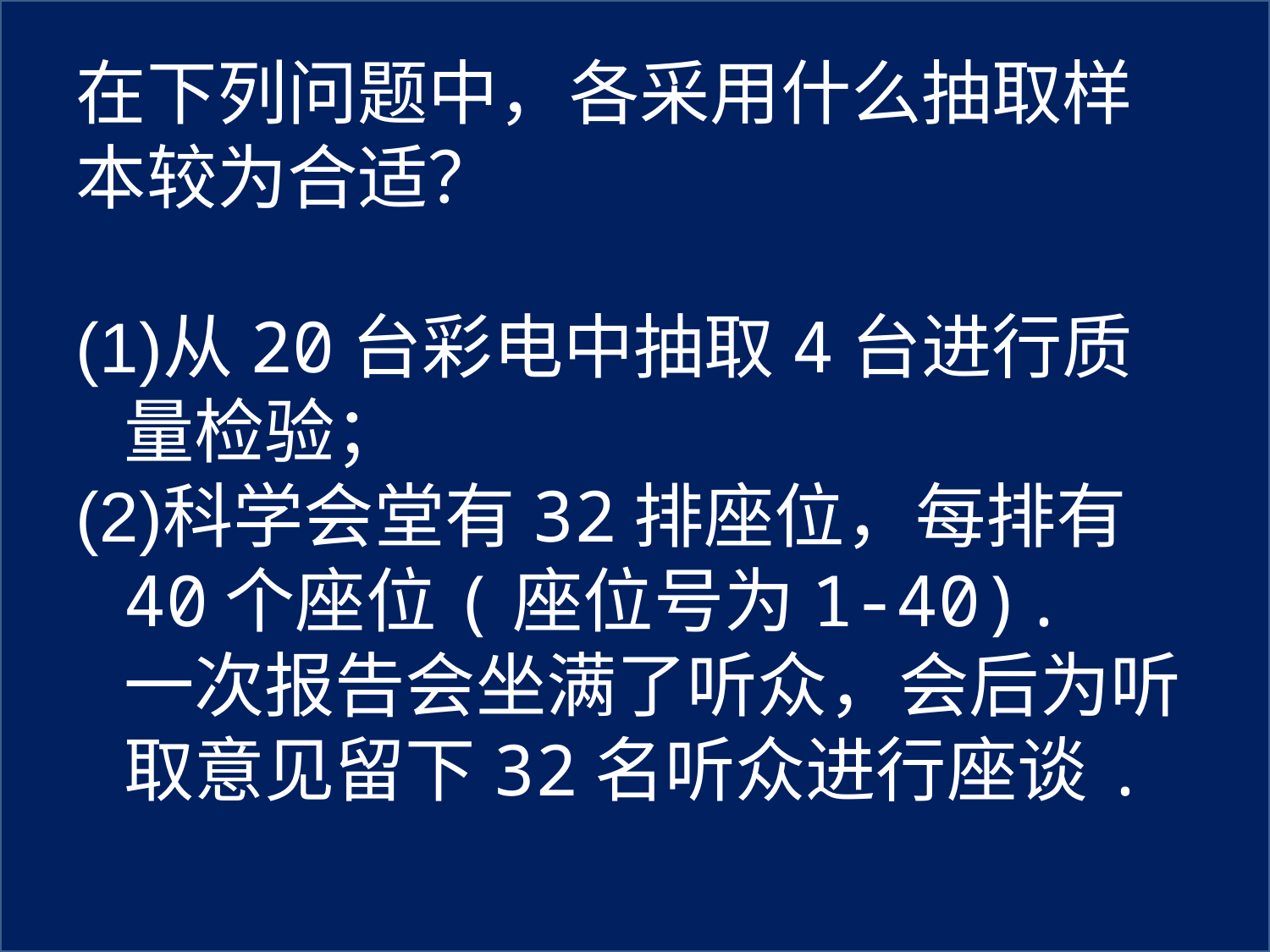

在下列问题中，各采用什么抽取样本较为合适？

从20台彩电中抽取4台进行质量检验；
科学会堂有32排座位，每排有40个座位(座位号为1-40). 一次报告会坐满了听众，会后为听取意见留下32名听众进行座谈.